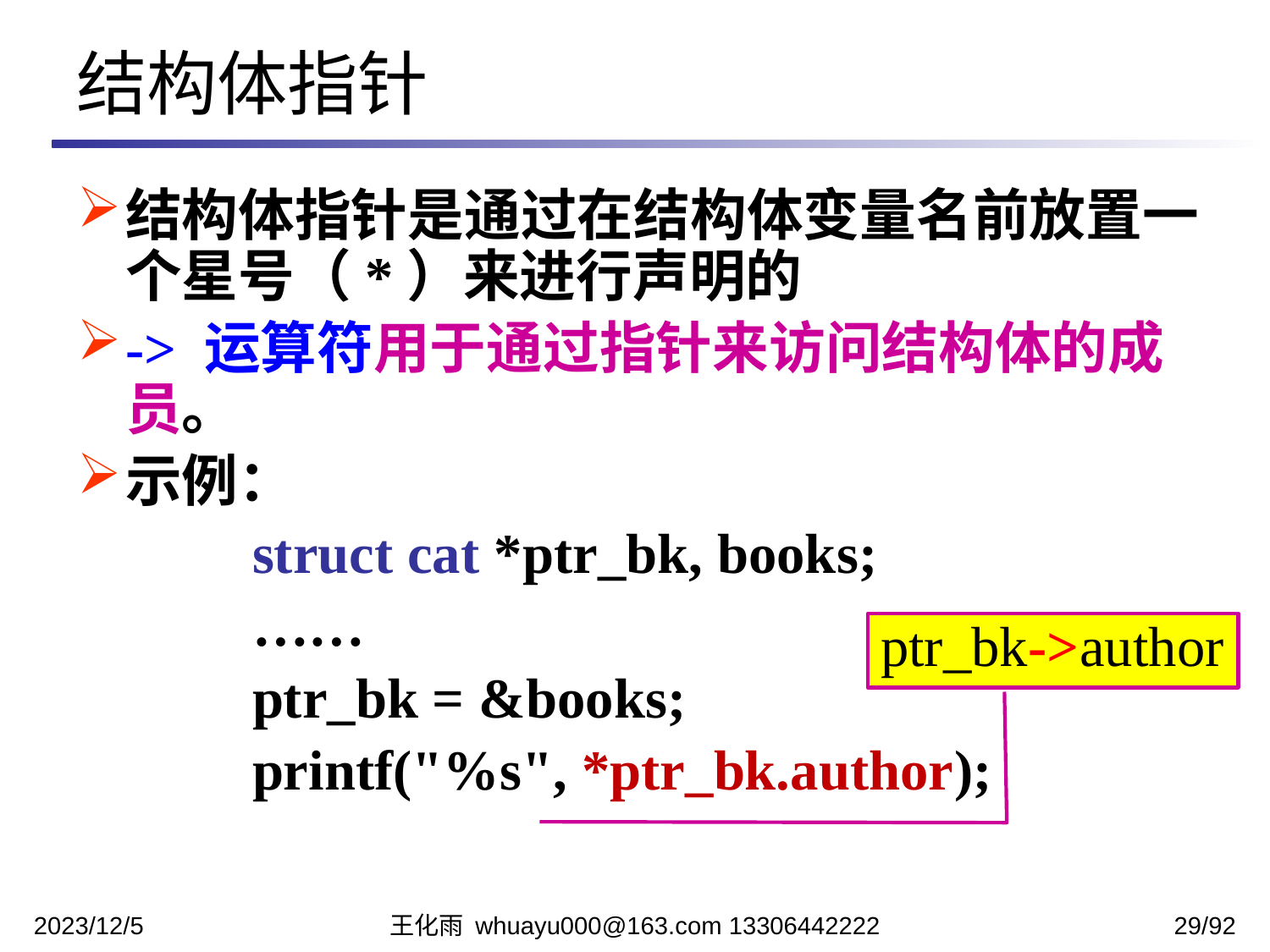

结构体指针
结构体指针是通过在结构体变量名前放置一个星号（*）来进行声明的
-> 运算符用于通过指针来访问结构体的成员。
示例：
		struct cat *ptr_bk, books;
		……
		ptr_bk = &books;
		printf("%s", *ptr_bk.author);
ptr_bk->author
2023/12/5
王化雨 whuayu000@163.com 13306442222
29/92